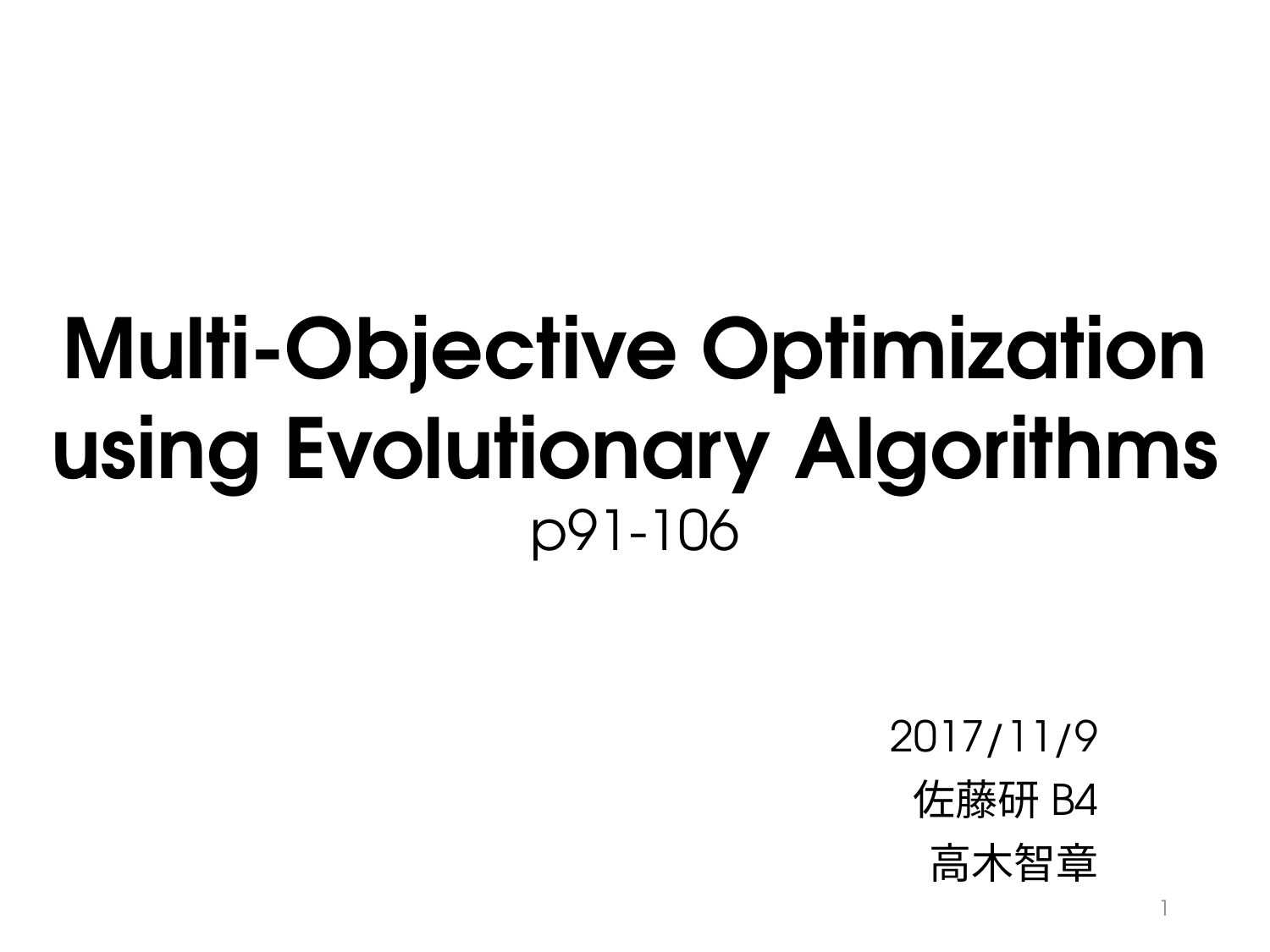

# Multi-Objective Optimization using Evolutionary Algorithms p91-106
2017/11/9
佐藤研B4
高木智章
1